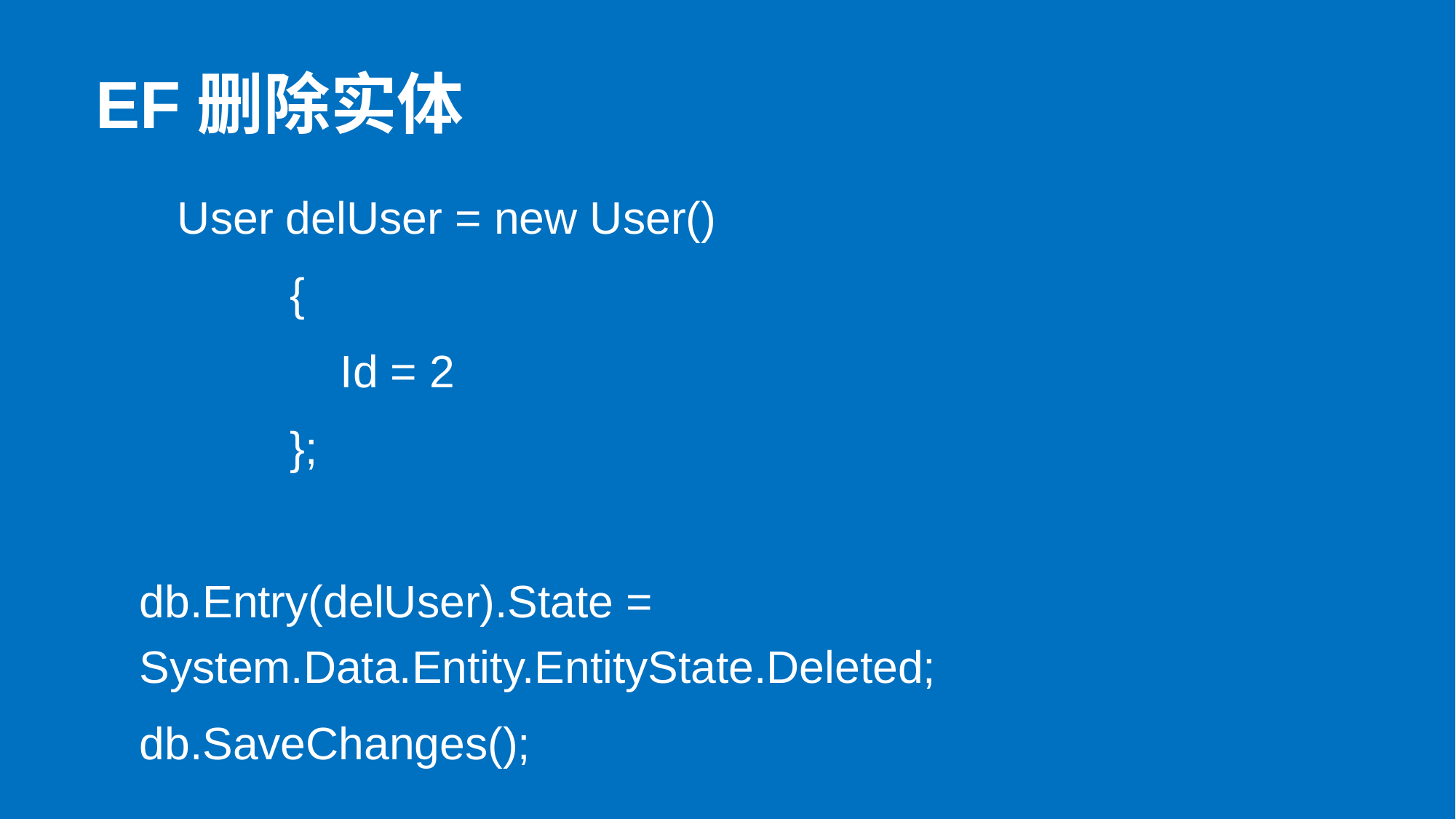

# EF删除实体
	User delUser = new User()
            {
                Id = 2
            };

db.Entry(delUser).State = System.Data.Entity.EntityState.Deleted;
db.SaveChanges();